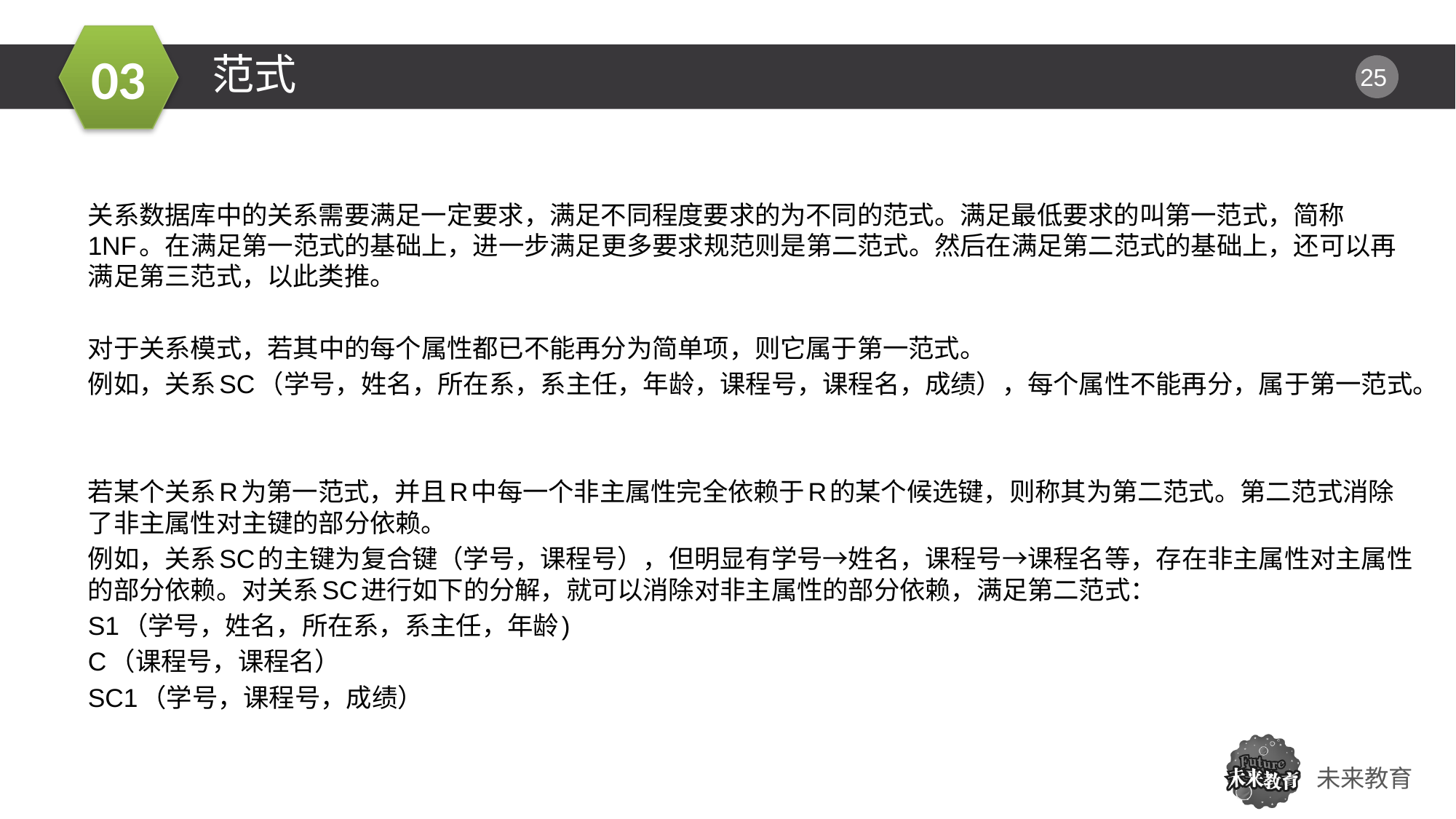

范式

关系数据库中的关系需要满足一定要求，满足不同程度要求的为不同的范式。满足最低要求的叫第一范式，简称1NF。在满足第一范式的基础上，进一步满足更多要求规范则是第二范式。然后在满足第二范式的基础上，还可以再满足第三范式，以此类推。

对于关系模式，若其中的每个属性都已不能再分为简单项，则它属于第一范式。
例如，关系SC（学号，姓名，所在系，系主任，年龄，课程号，课程名，成绩），每个属性不能再分，属于第一范式。

若某个关系R为第一范式，并且R中每一个非主属性完全依赖于R的某个候选键，则称其为第二范式。第二范式消除了非主属性对主键的部分依赖。
例如，关系SC的主键为复合键（学号，课程号），但明显有学号→姓名，课程号→课程名等，存在非主属性对主属性的部分依赖。对关系SC进行如下的分解，就可以消除对非主属性的部分依赖，满足第二范式：
S1（学号，姓名，所在系，系主任，年龄)
C（课程号，课程名）
SC1（学号，课程号，成绩）